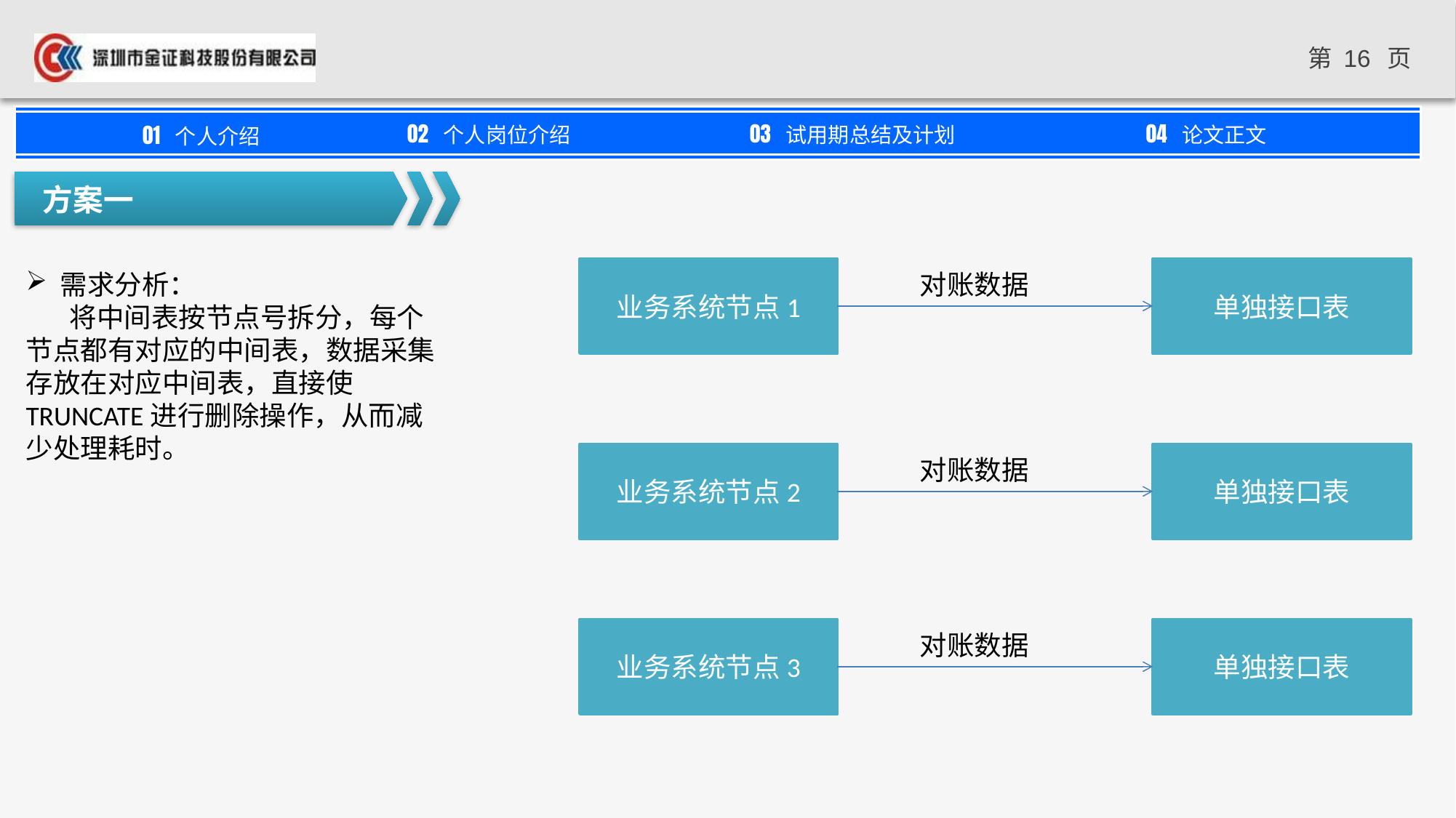

方案一
业务系统节点1
单独接口表
对账数据
业务系统节点2
单独接口表
对账数据
业务系统节点3
单独接口表
对账数据
需求分析：
      将中间表按节点号拆分，每个节点都有对应的中间表，数据采集存放在对应中间表，直接使TRUNCATE进行删除操作，从而减少处理耗时。